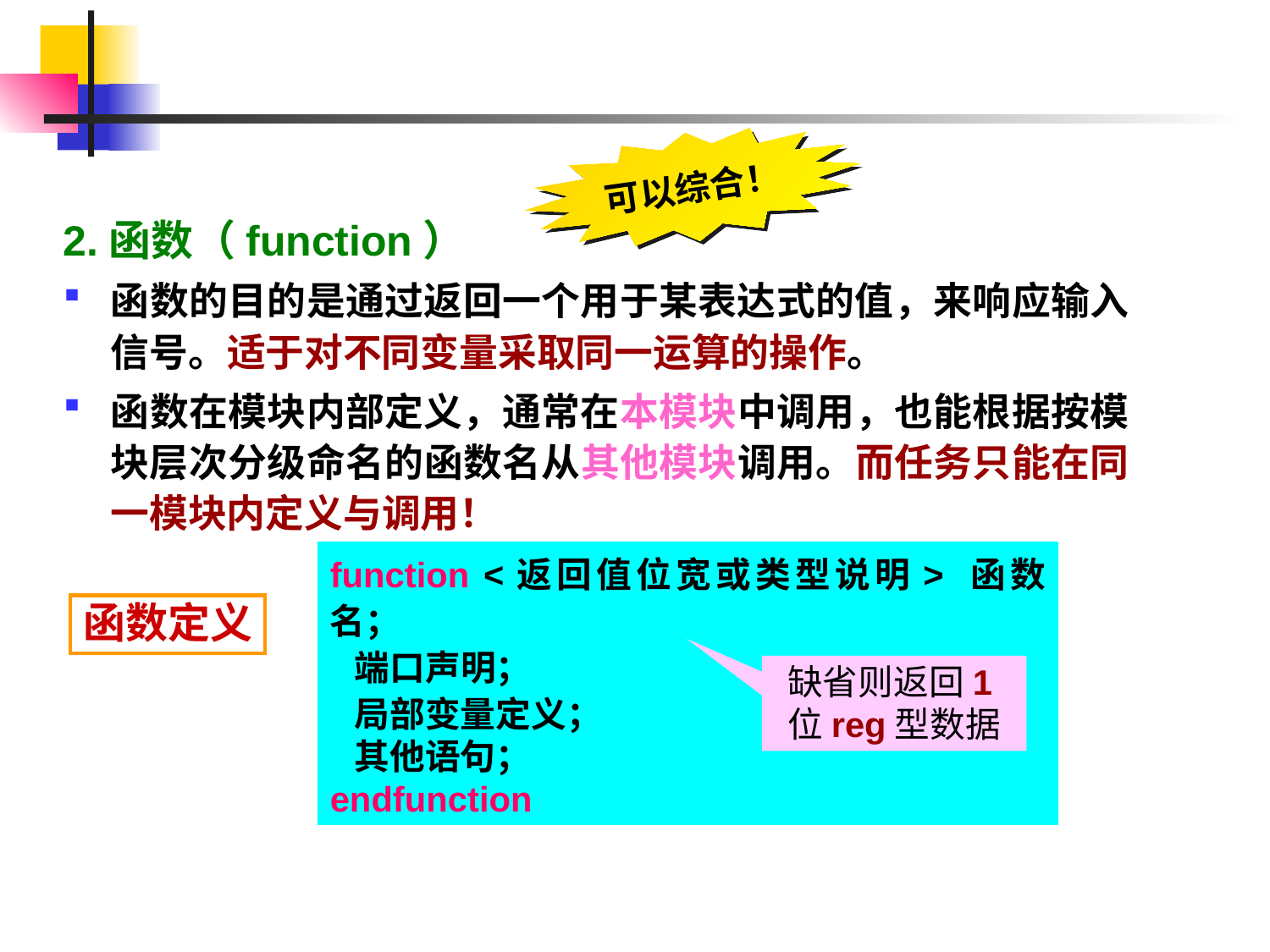

可以综合！
2.函数（function）
函数的目的是通过返回一个用于某表达式的值，来响应输入信号。适于对不同变量采取同一运算的操作。
函数在模块内部定义，通常在本模块中调用，也能根据按模块层次分级命名的函数名从其他模块调用。而任务只能在同一模块内定义与调用！
function <返回值位宽或类型说明> 函数名；
  端口声明；
  局部变量定义；
  其他语句；
endfunction
函数定义
缺省则返回1位reg型数据
# 176